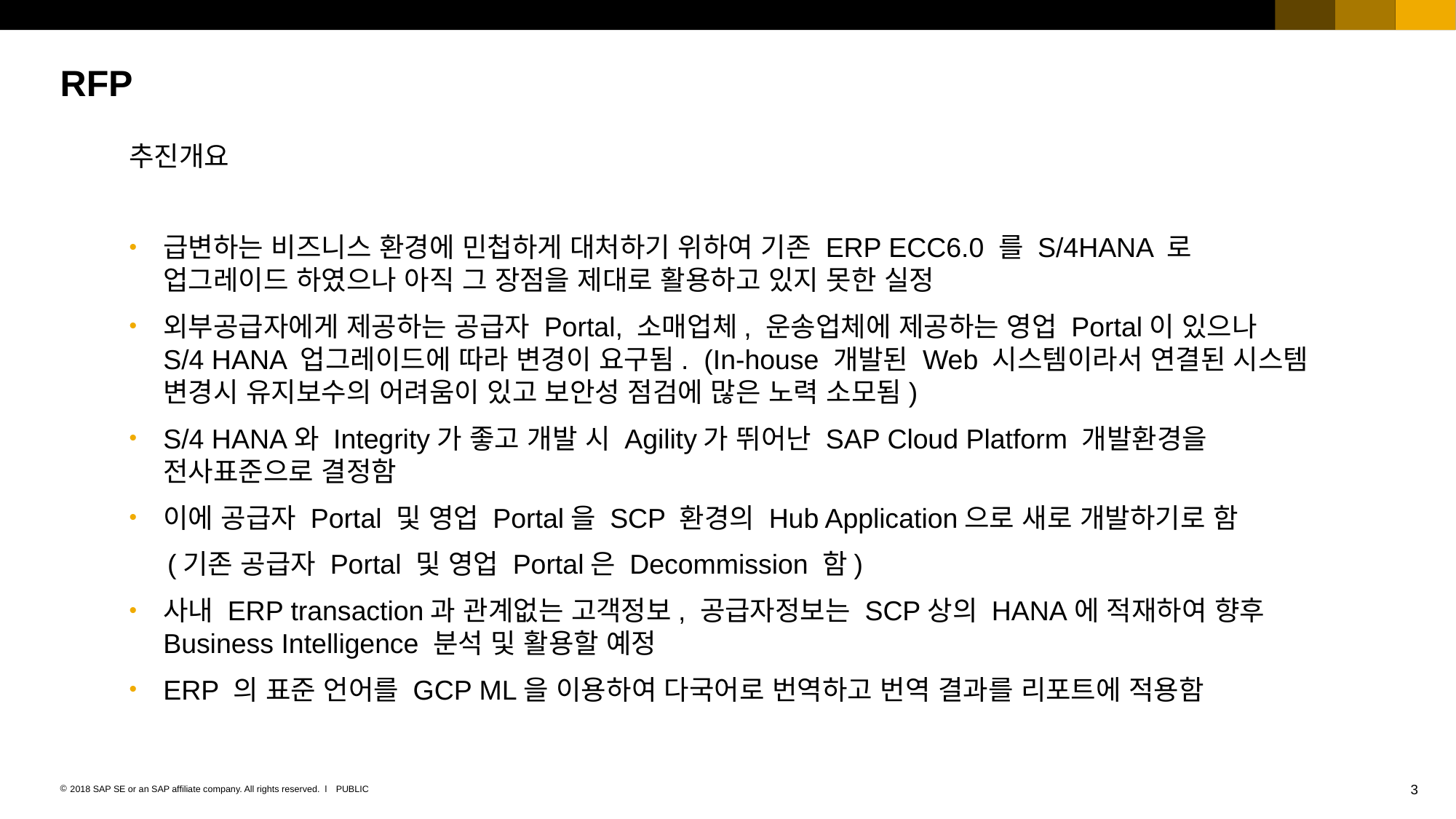

# RFP
추진개요
급변하는 비즈니스 환경에 민첩하게 대처하기 위하여 기존 ERP ECC6.0 를 S/4HANA 로 업그레이드 하였으나 아직 그 장점을 제대로 활용하고 있지 못한 실정
외부공급자에게 제공하는 공급자 Portal, 소매업체, 운송업체에 제공하는 영업 Portal이 있으나 S/4 HANA 업그레이드에 따라 변경이 요구됨.  (In-house 개발된 Web 시스템이라서 연결된 시스템 변경시 유지보수의 어려움이 있고 보안성 점검에 많은 노력 소모됨)
S/4 HANA와 Integrity가 좋고 개발 시 Agility가 뛰어난 SAP Cloud Platform 개발환경을  전사표준으로 결정함
이에 공급자 Portal 및 영업 Portal을 SCP 환경의 Hub Application으로 새로 개발하기로 함
     (기존 공급자 Portal 및 영업 Portal은 Decommission 함)
사내 ERP transaction과 관계없는 고객정보, 공급자정보는 SCP상의 HANA에 적재하여 향후 Business Intelligence 분석 및 활용할 예정
ERP 의 표준 언어를 GCP ML을 이용하여 다국어로 번역하고 번역 결과를 리포트에 적용함